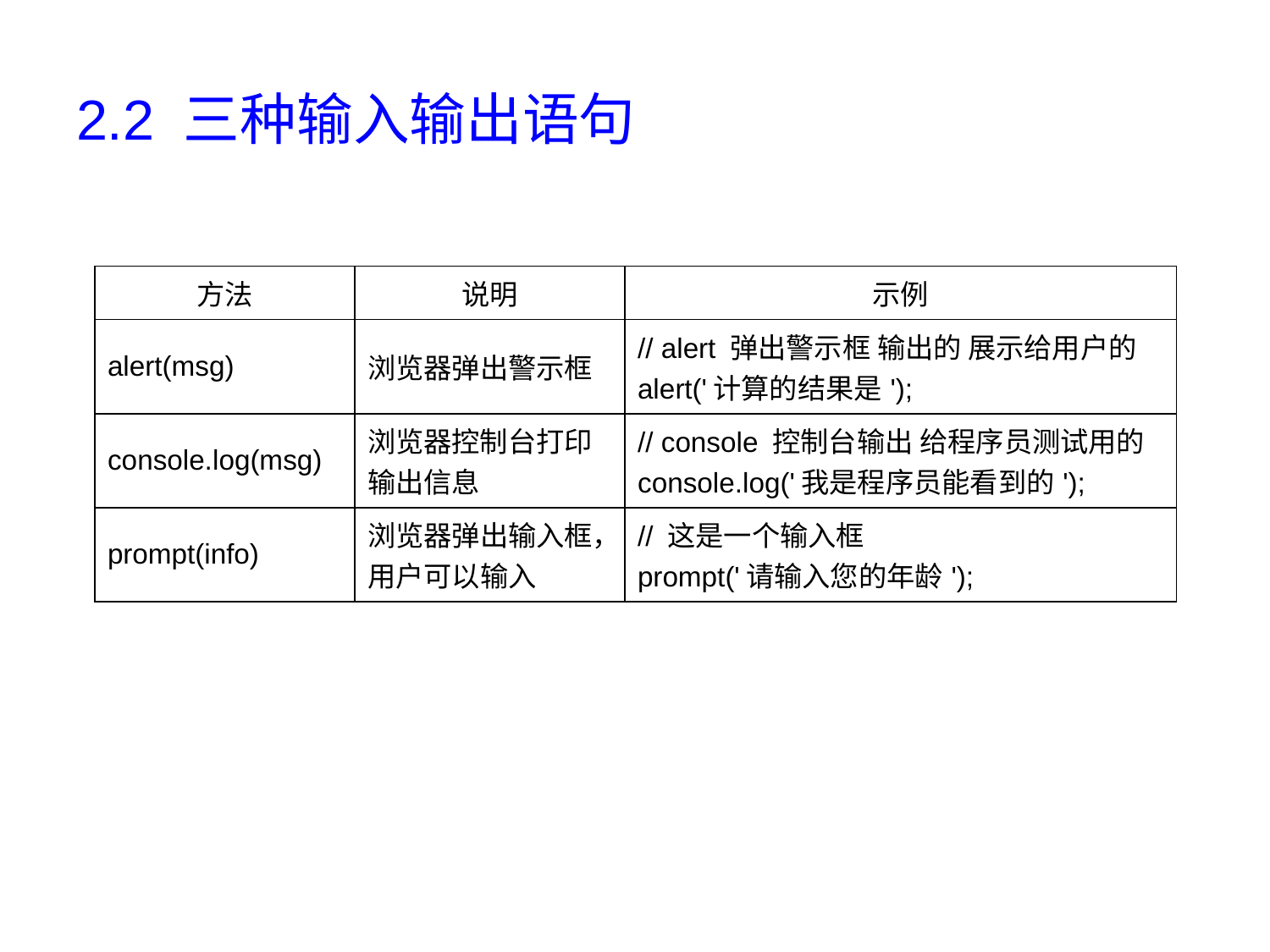

# 2.2 三种输入输出语句
| 方法 | 说明 | 示例 |
| --- | --- | --- |
| alert(msg) | 浏览器弹出警示框 | // alert 弹出警示框 输出的 展示给用户的 alert('计算的结果是'); |
| console.log(msg) | 浏览器控制台打印输出信息 | // console 控制台输出 给程序员测试用的 console.log('我是程序员能看到的'); |
| prompt(info) | 浏览器弹出输入框，用户可以输入 | // 这是一个输入框 prompt('请输入您的年龄'); |